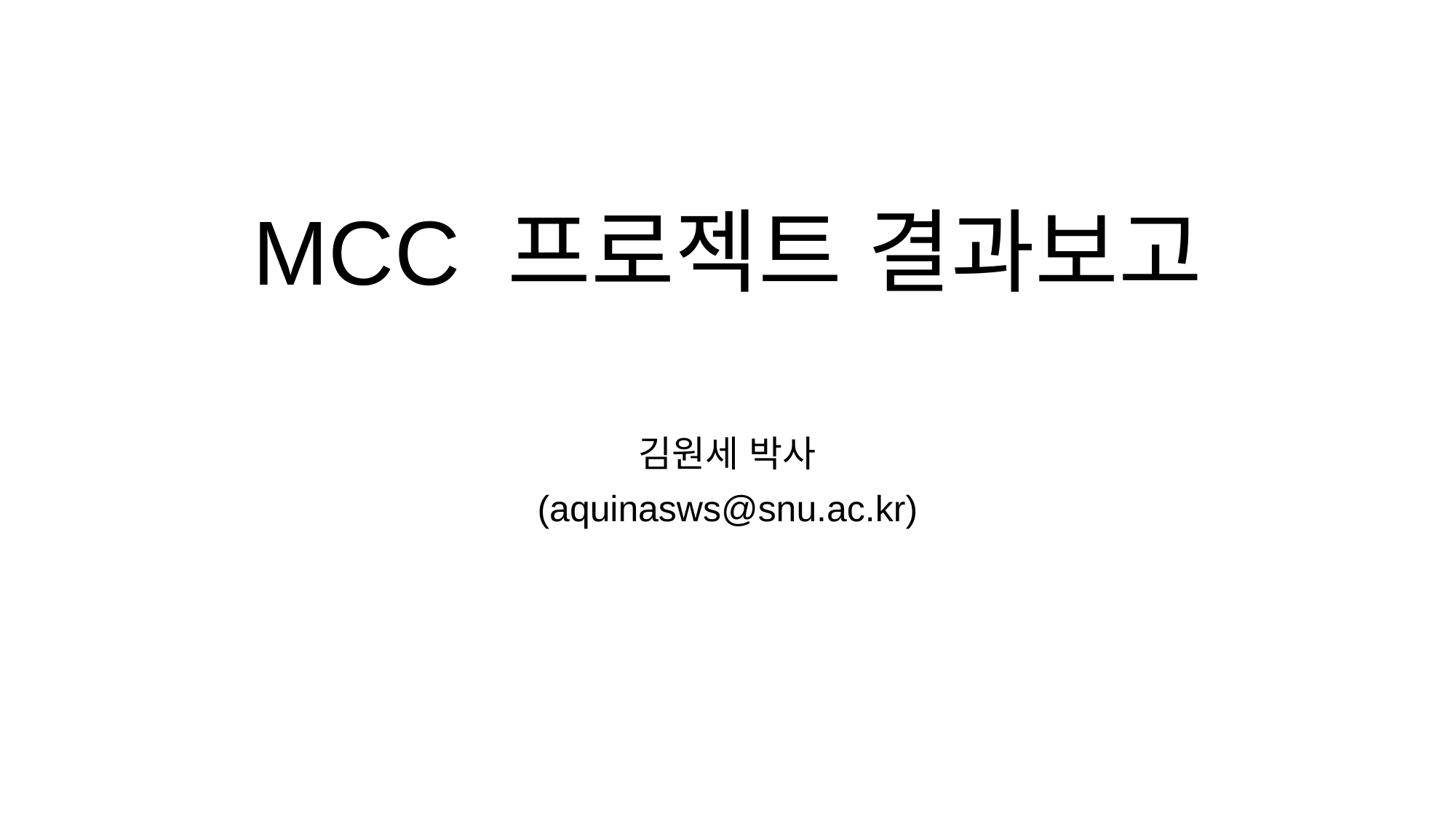

# MCC 프로젝트 결과보고
김원세 박사
(aquinasws@snu.ac.kr)